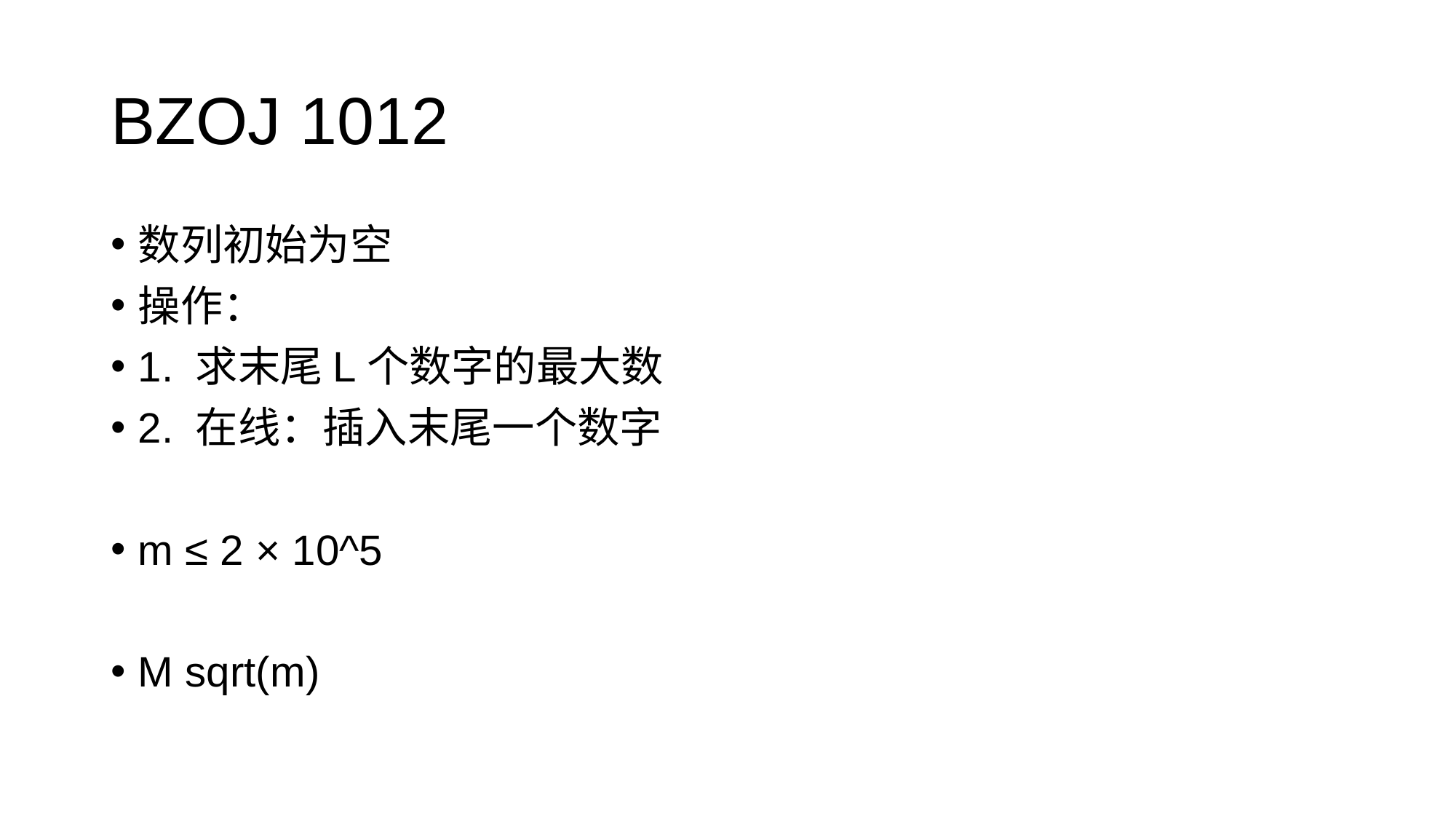

# BZOJ 1012
数列初始为空
操作：
1. 求末尾L个数字的最大数
2. 在线：插入末尾一个数字

m ≤ 2 × 10^5

M sqrt(m)